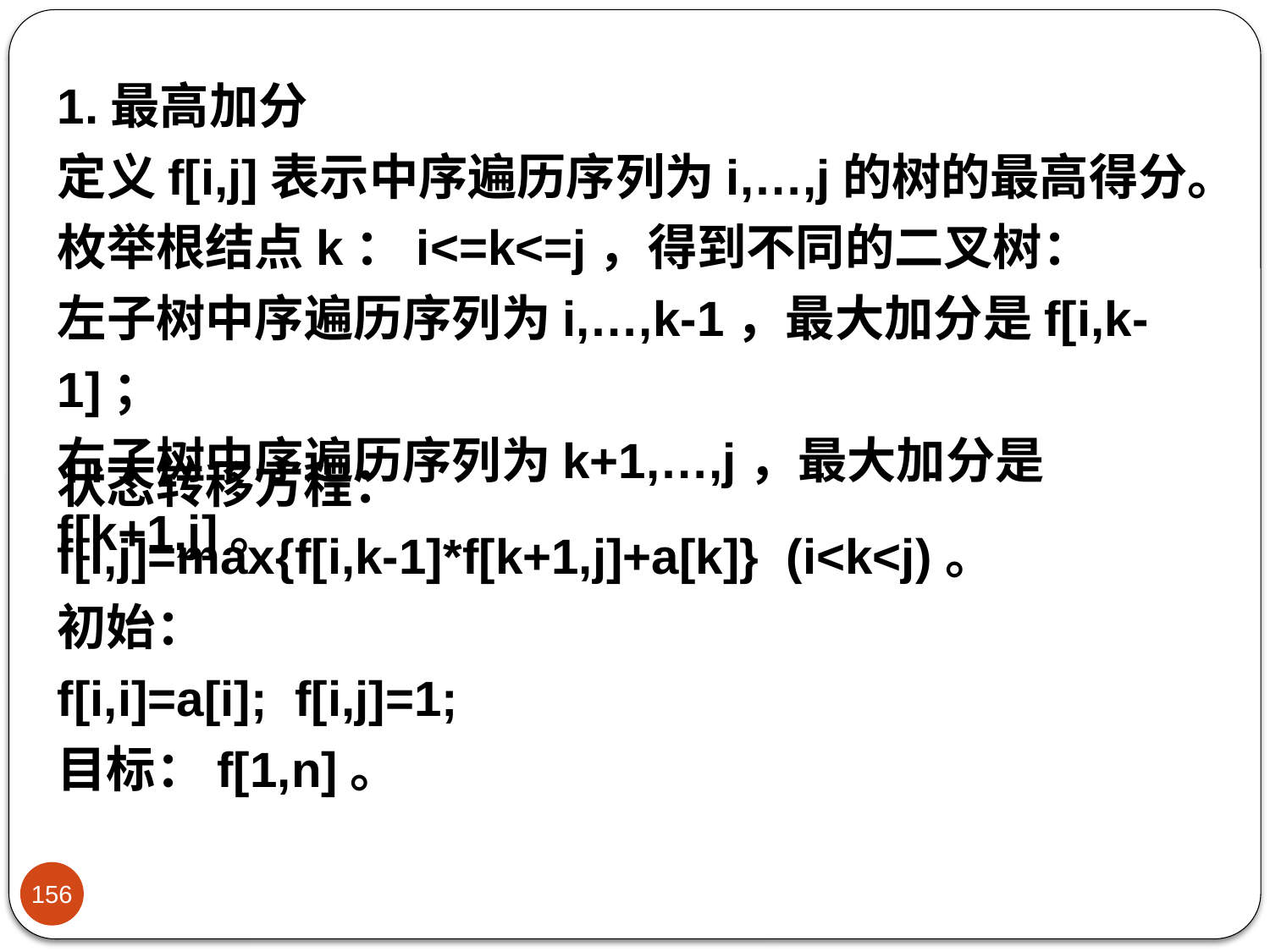

1.最高加分
定义f[i,j]表示中序遍历序列为i,…,j的树的最高得分。
枚举根结点k：i<=k<=j，得到不同的二叉树：
左子树中序遍历序列为i,…,k-1，最大加分是f[i,k-1]；
右子树中序遍历序列为k+1,…,j，最大加分是f[k+1,j]。
状态转移方程：
f[i,j]=max{f[i,k-1]*f[k+1,j]+a[k]}  (i<k<j)。
初始：
f[i,i]=a[i];  f[i,j]=1;
目标：f[1,n]。

156